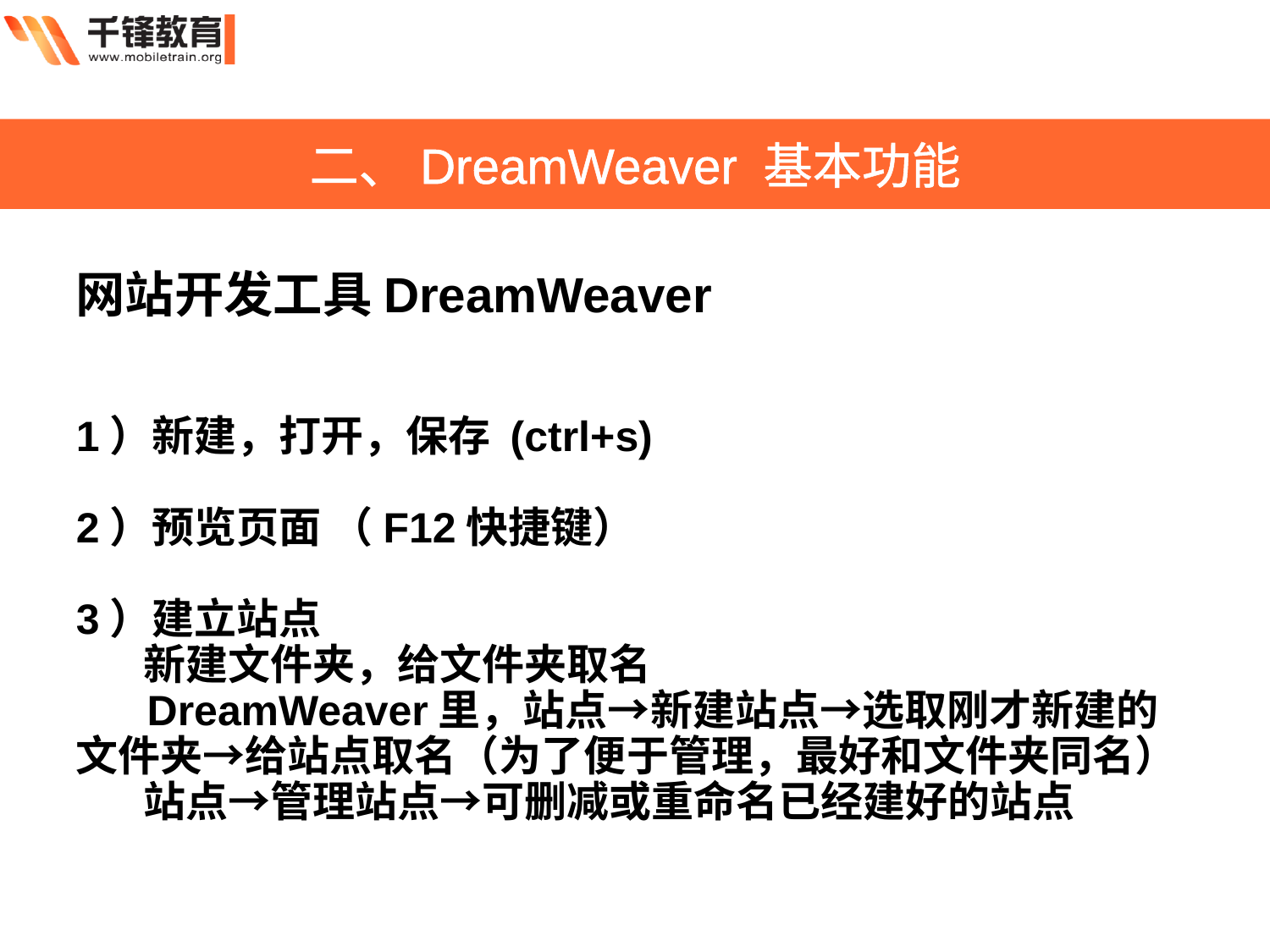

二、DreamWeaver 基本功能
网站开发工具DreamWeaver

1）新建，打开，保存 (ctrl+s)

2）预览页面 （F12快捷键）

3）建立站点
      新建文件夹，给文件夹取名
      DreamWeaver里，站点→新建站点→选取刚才新建的文件夹→给站点取名（为了便于管理，最好和文件夹同名）
      站点→管理站点→可删减或重命名已经建好的站点